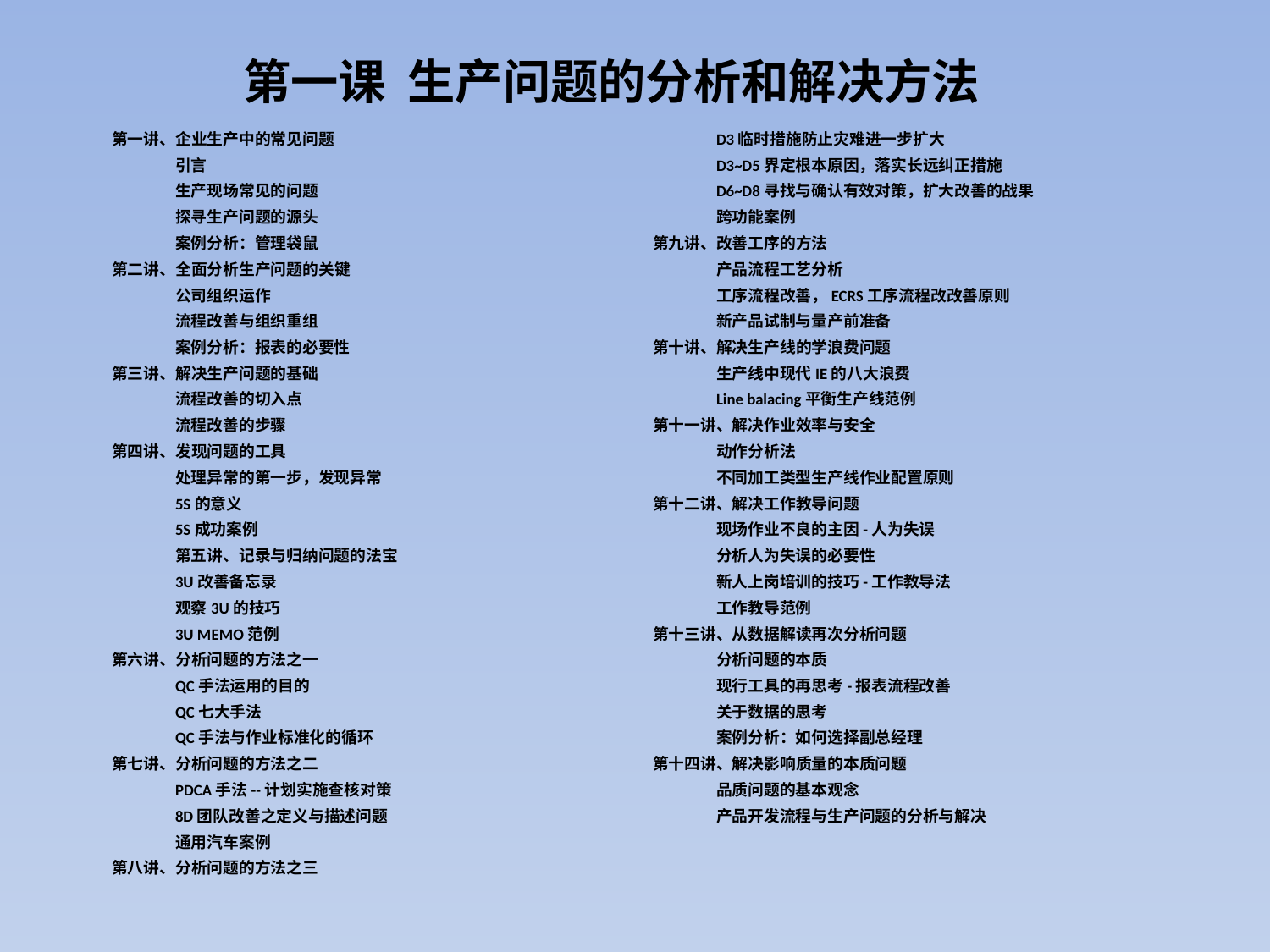

# 第一课  生产问题的分析和解决方法
第一讲、企业生产中的常见问题
引言
生产现场常见的问题
探寻生产问题的源头
案例分析：管理袋鼠
第二讲、全面分析生产问题的关键
公司组织运作
流程改善与组织重组
案例分析：报表的必要性
第三讲、解决生产问题的基础
流程改善的切入点
流程改善的步骤
第四讲、发现问题的工具
处理异常的第一步，发现异常
5S的意义
5S成功案例
第五讲、记录与归纳问题的法宝
3U改善备忘录
观察3U的技巧
3U MEMO范例
第六讲、分析问题的方法之一
QC手法运用的目的
QC七大手法
QC手法与作业标准化的循环
第七讲、分析问题的方法之二
PDCA手法--计划实施查核对策
8D团队改善之定义与描述问题
通用汽车案例
第八讲、分析问题的方法之三
D3临时措施防止灾难进一步扩大
D3~D5界定根本原因，落实长远纠正措施
D6~D8寻找与确认有效对策，扩大改善的战果
跨功能案例
第九讲、改善工序的方法
产品流程工艺分析
工序流程改善，ECRS工序流程改改善原则
新产品试制与量产前准备
第十讲、解决生产线的学浪费问题
生产线中现代IE的八大浪费
Line balacing平衡生产线范例
第十一讲、解决作业效率与安全
动作分析法
不同加工类型生产线作业配置原则
第十二讲、解决工作教导问题
现场作业不良的主因-人为失误
分析人为失误的必要性
新人上岗培训的技巧-工作教导法
工作教导范例
第十三讲、从数据解读再次分析问题
分析问题的本质
现行工具的再思考-报表流程改善
关于数据的思考
案例分析：如何选择副总经理
第十四讲、解决影响质量的本质问题
品质问题的基本观念
产品开发流程与生产问题的分析与解决